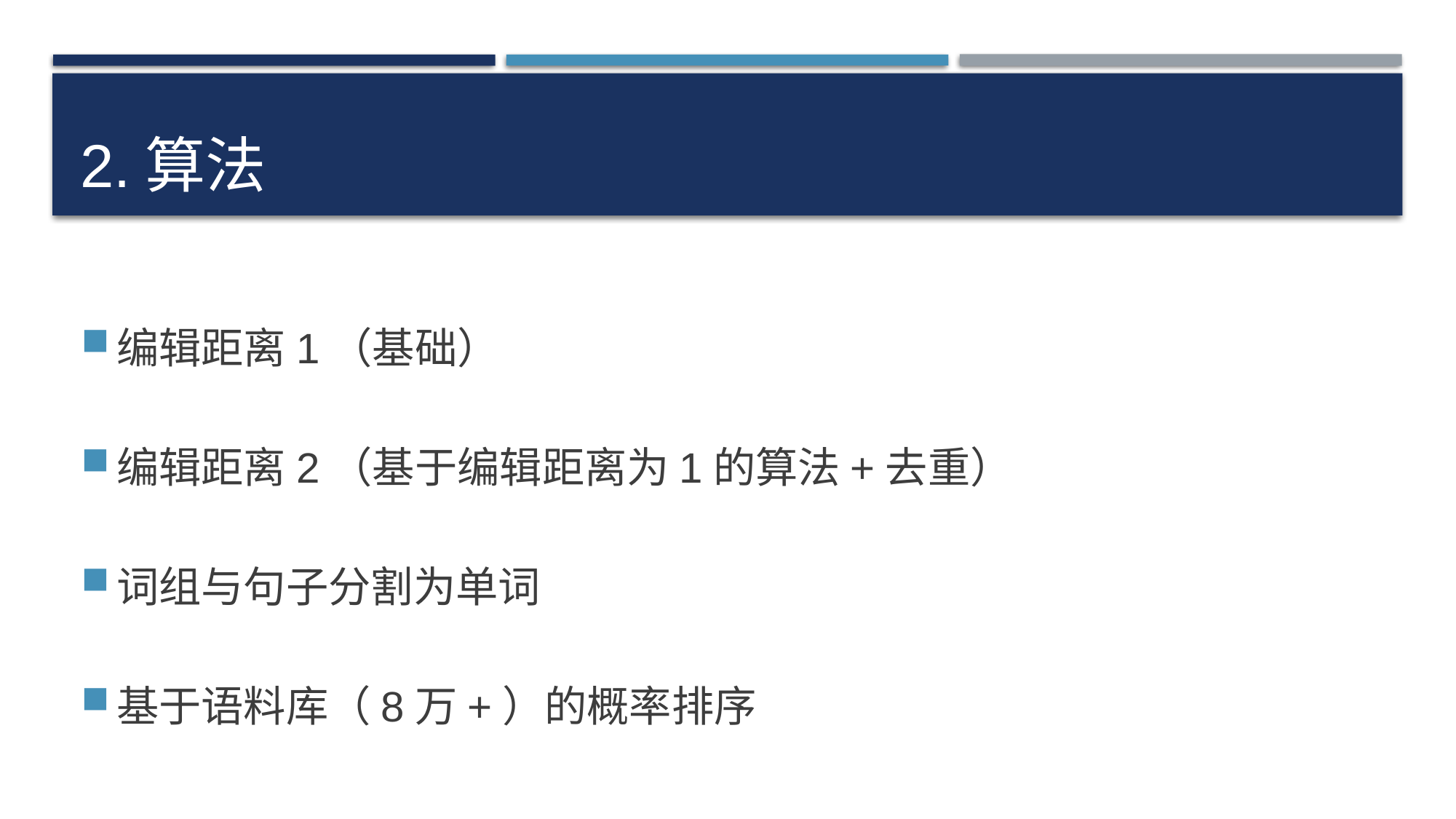

# 2.算法
编辑距离1（基础）
编辑距离2（基于编辑距离为1的算法+去重）
词组与句子分割为单词
基于语料库（8万+）的概率排序